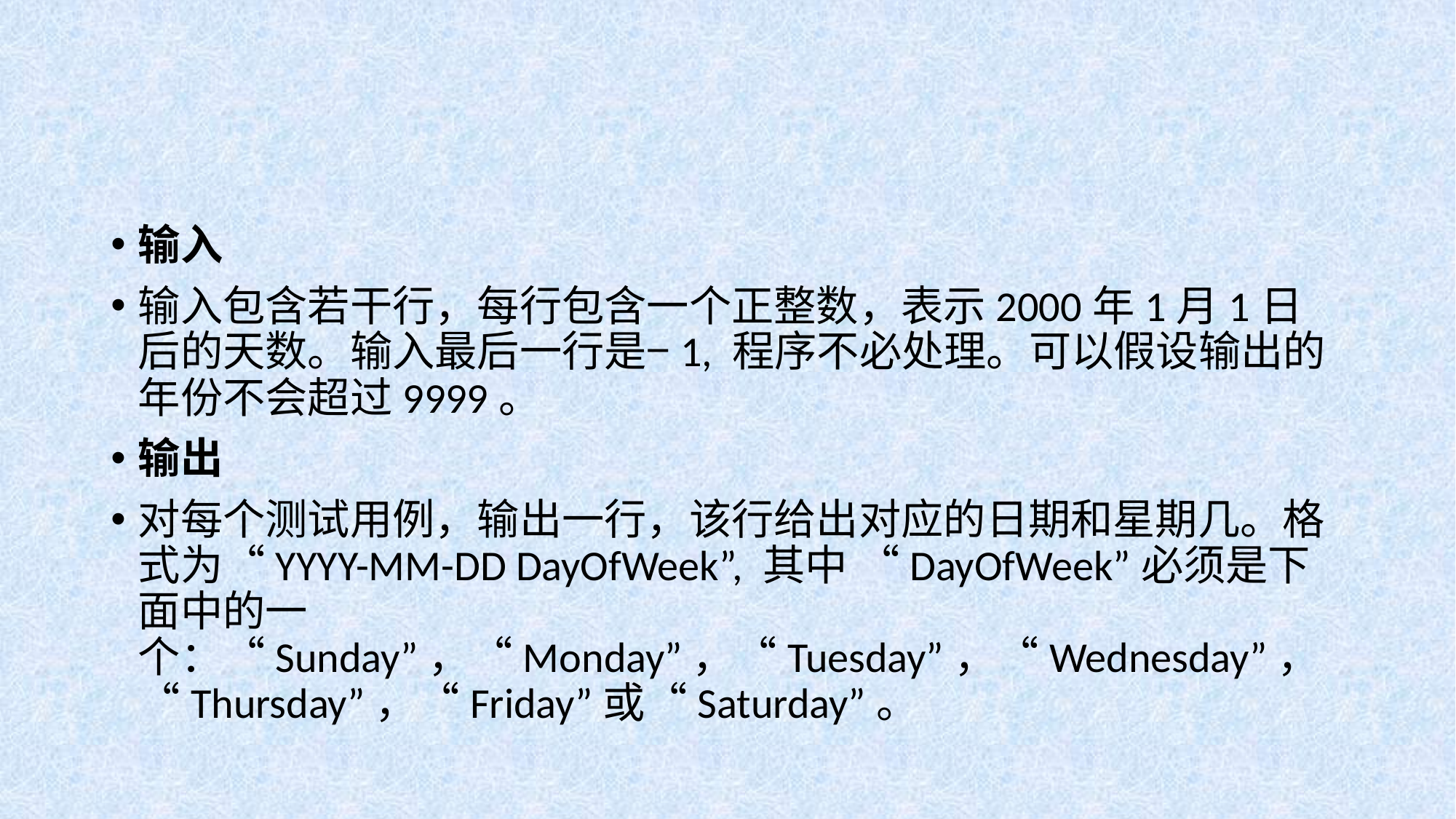

#
输入
输入包含若干行，每行包含一个正整数，表示2000年1月1日后的天数。输入最后一行是−1, 程序不必处理。可以假设输出的年份不会超过9999。
输出
对每个测试用例，输出一行，该行给出对应的日期和星期几。格式为“YYYY-MM-DD DayOfWeek”, 其中 “DayOfWeek”必须是下面中的一个：“Sunday”，“Monday”，“Tuesday”，“Wednesday”，“Thursday”，“Friday”或“Saturday”。